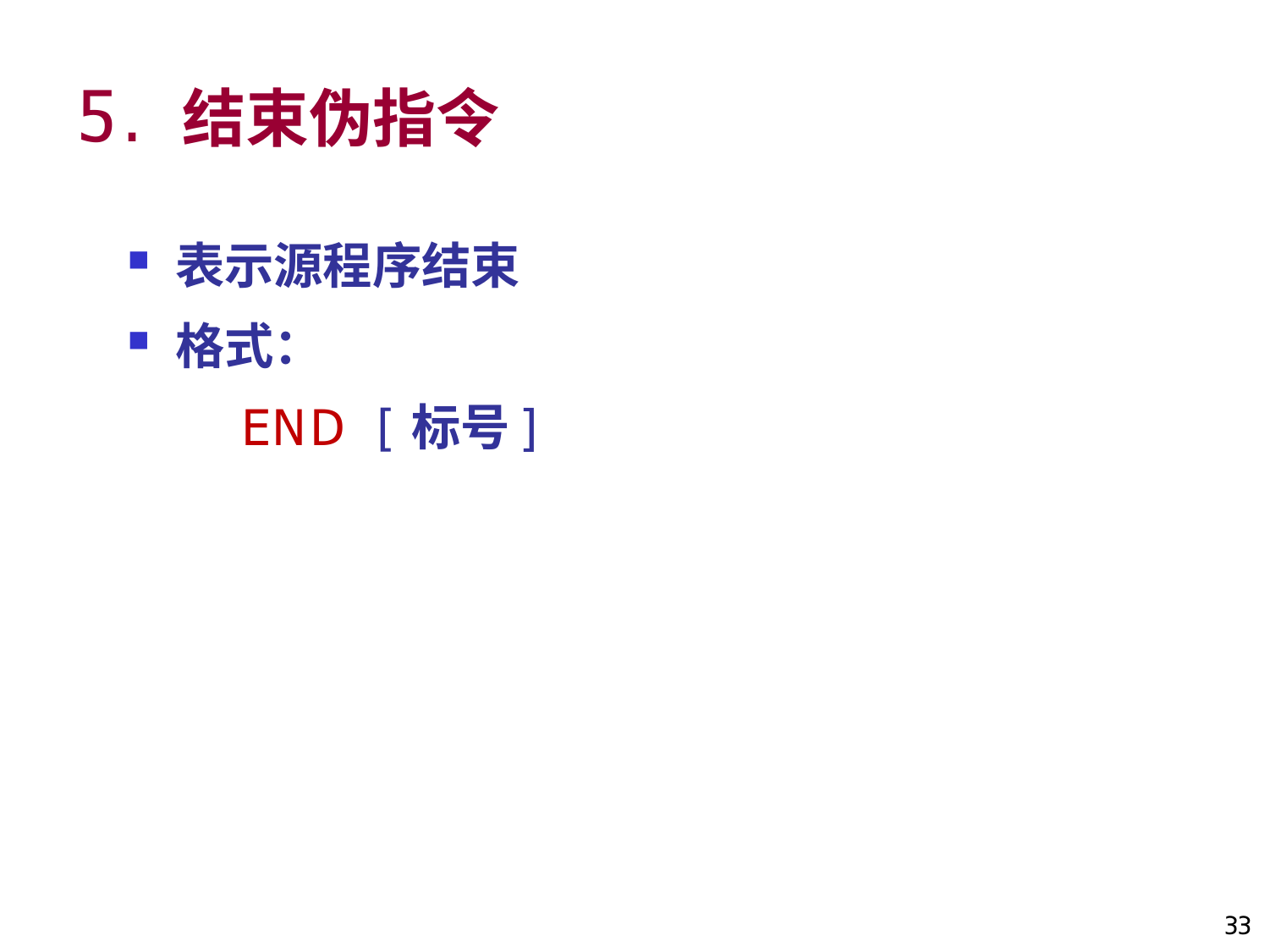

# 5. 结束伪指令
表示源程序结束
格式：
        END  [标号]
33